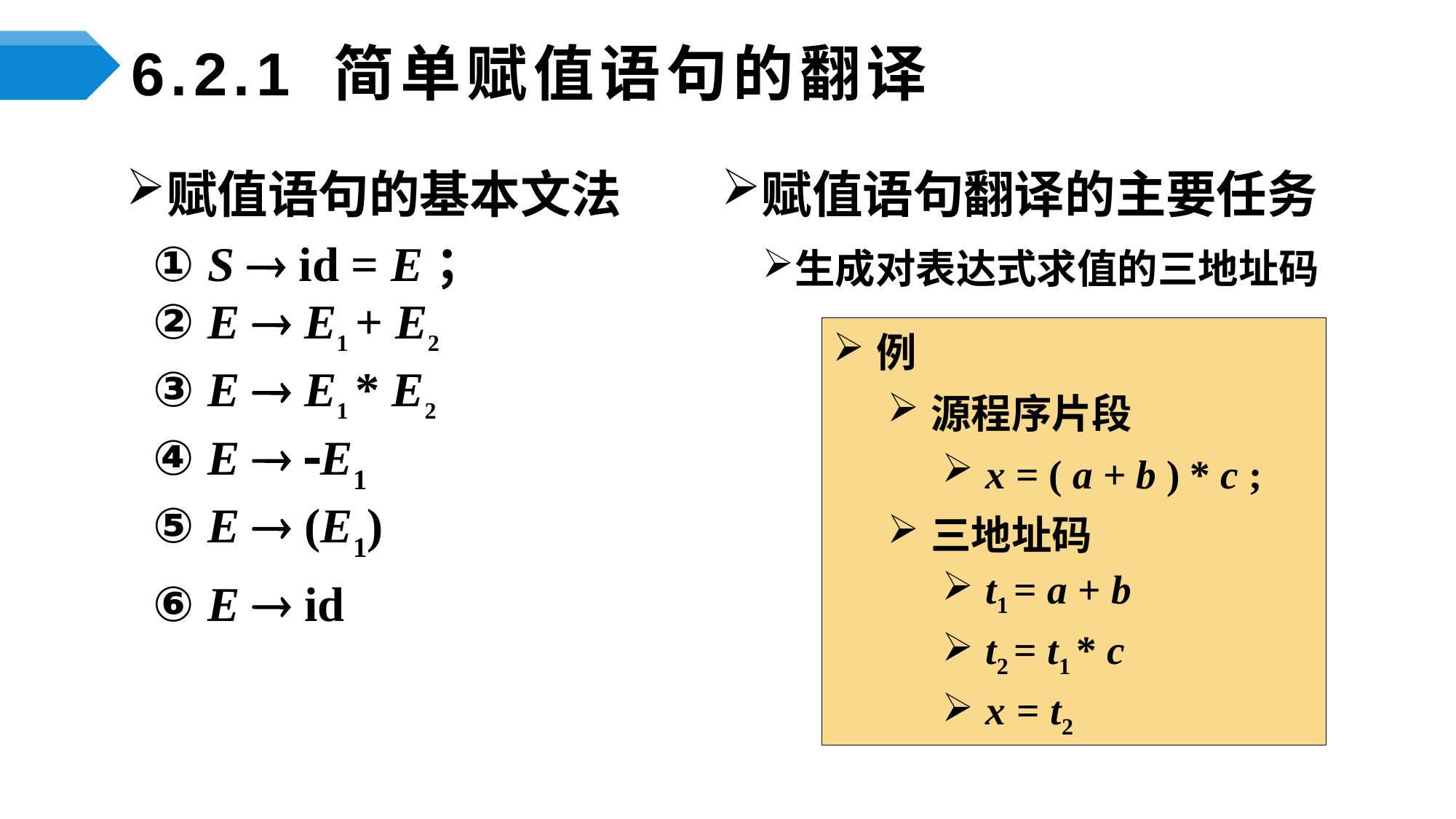

# 6.2.1 简单赋值语句的翻译
赋值语句的基本文法
  ① S → id = E；
  ② E → E1 + E2
  ③ E → E1 * E2
  ④ E → −E1
  ⑤ E → (E1)
  ⑥ E → id

赋值语句翻译的主要任务
生成对表达式求值的三地址码
例
源程序片段
x = ( a + b ) * c ;
三地址码
t1 = a + b
t2 = t1 * c
x  = t2